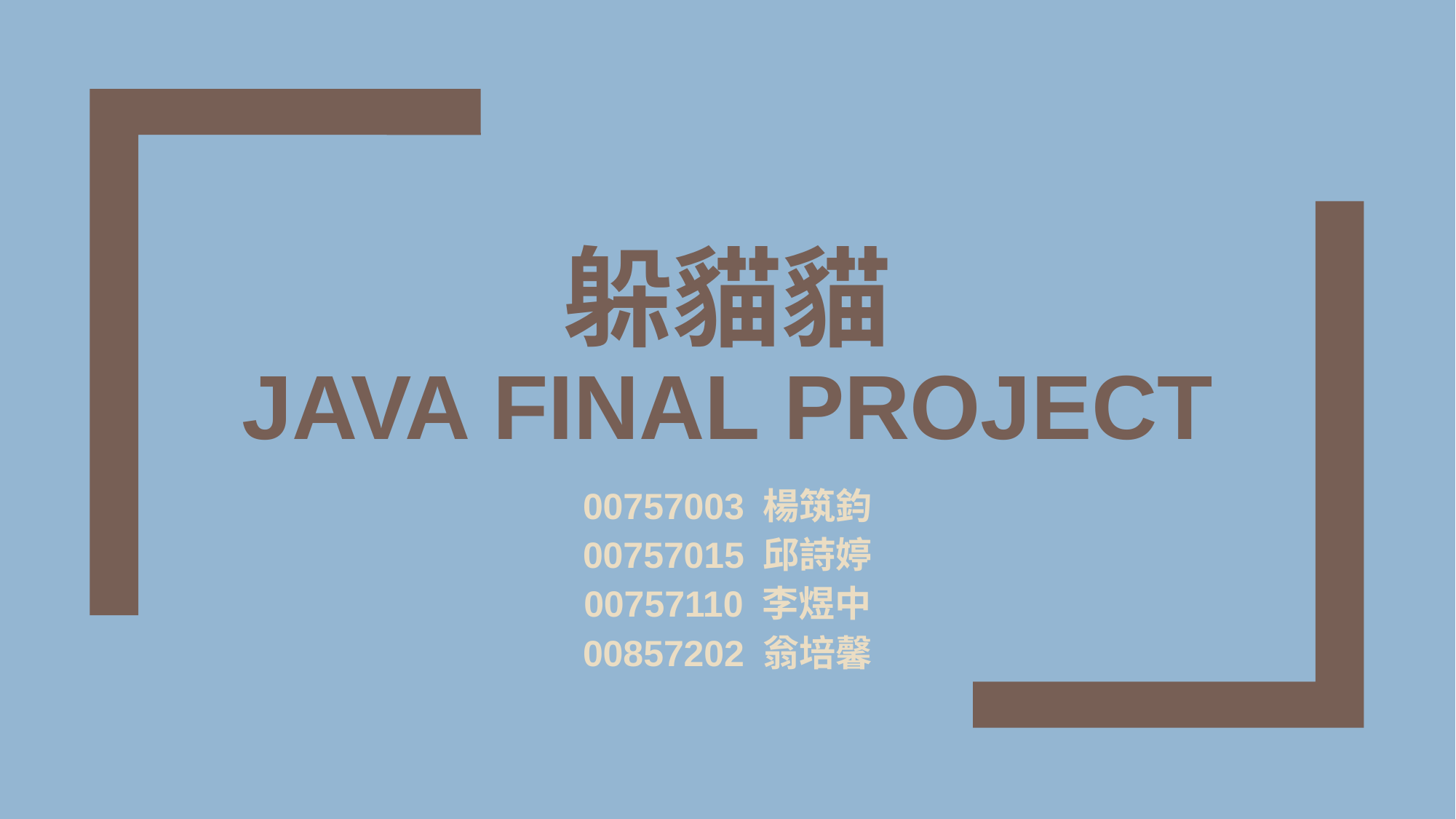

# 躲貓貓 java FINAL project
00757003 楊筑鈞
00757015 邱詩婷
00757110 李煜中
00857202 翁培馨